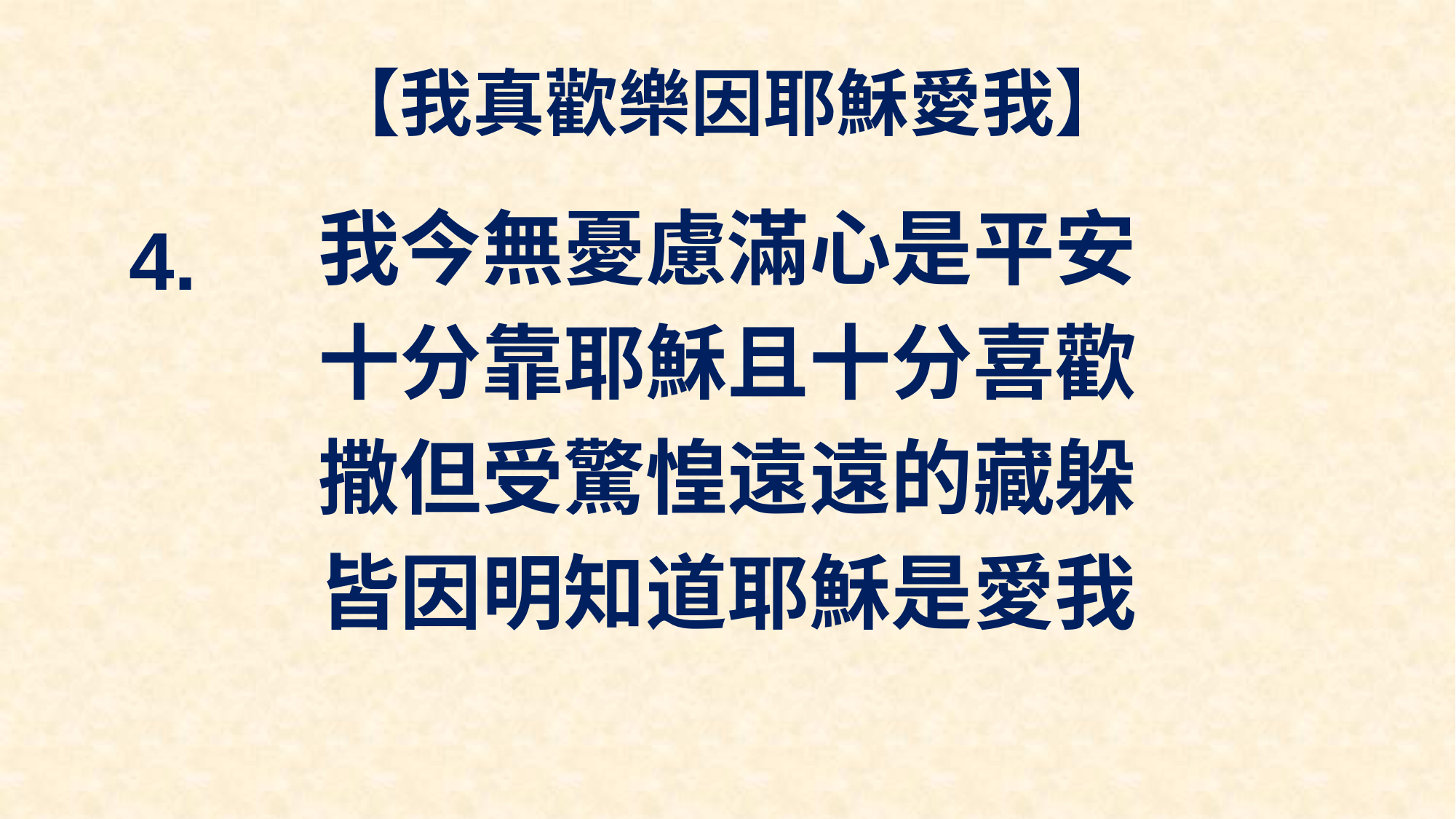

# 【我真歡樂因耶穌愛我】
我今無憂慮滿心是平安
十分靠耶穌且十分喜歡
撒但受驚惶遠遠的藏躲
皆因明知道耶穌是愛我
4.